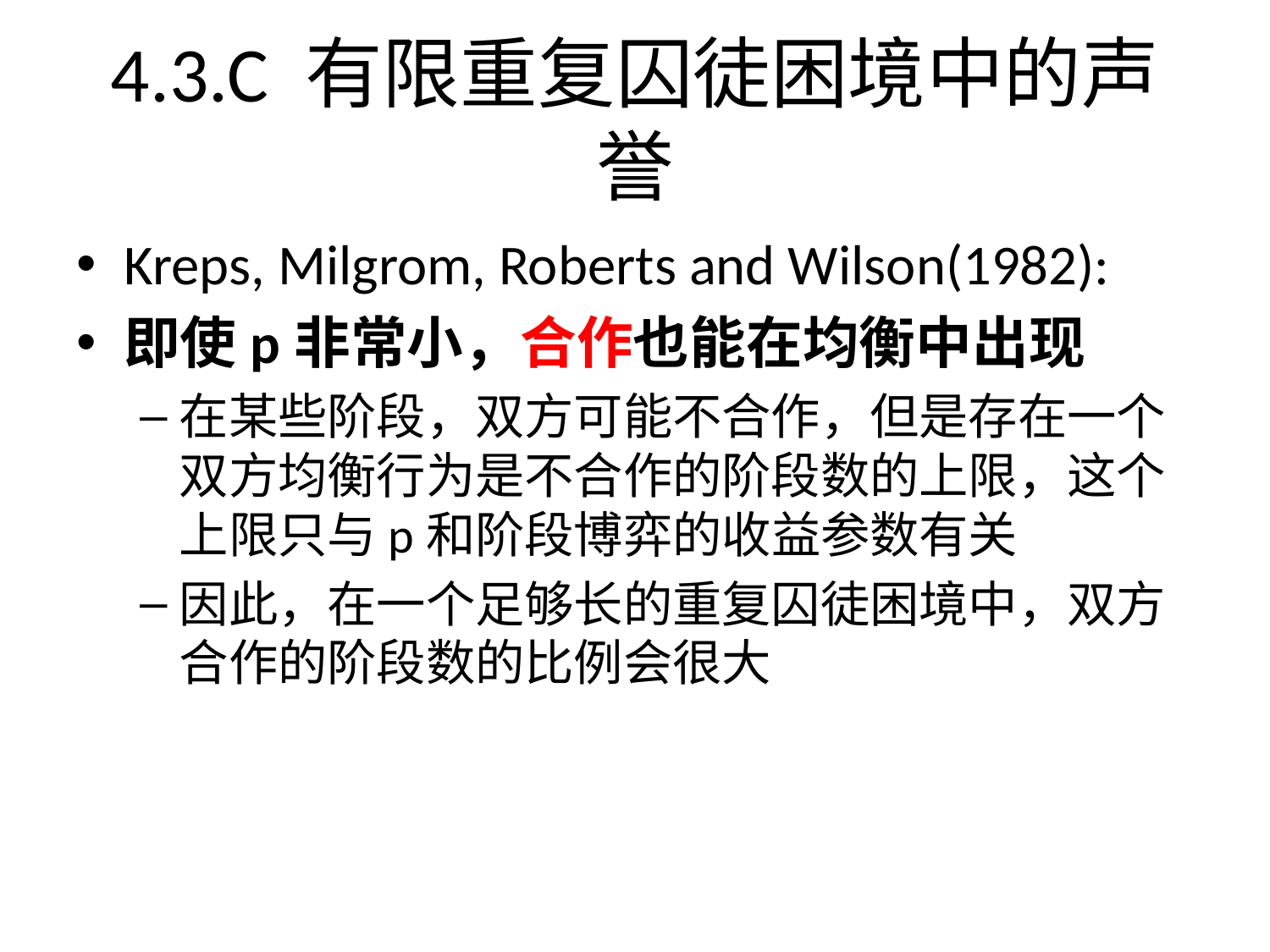

4.3.C 有限重复囚徒困境中的声誉
Kreps, Milgrom, Roberts and Wilson(1982):
即使p非常小，合作也能在均衡中出现
在某些阶段，双方可能不合作，但是存在一个双方均衡行为是不合作的阶段数的上限，这个上限只与p和阶段博弈的收益参数有关
因此，在一个足够长的重复囚徒困境中，双方合作的阶段数的比例会很大